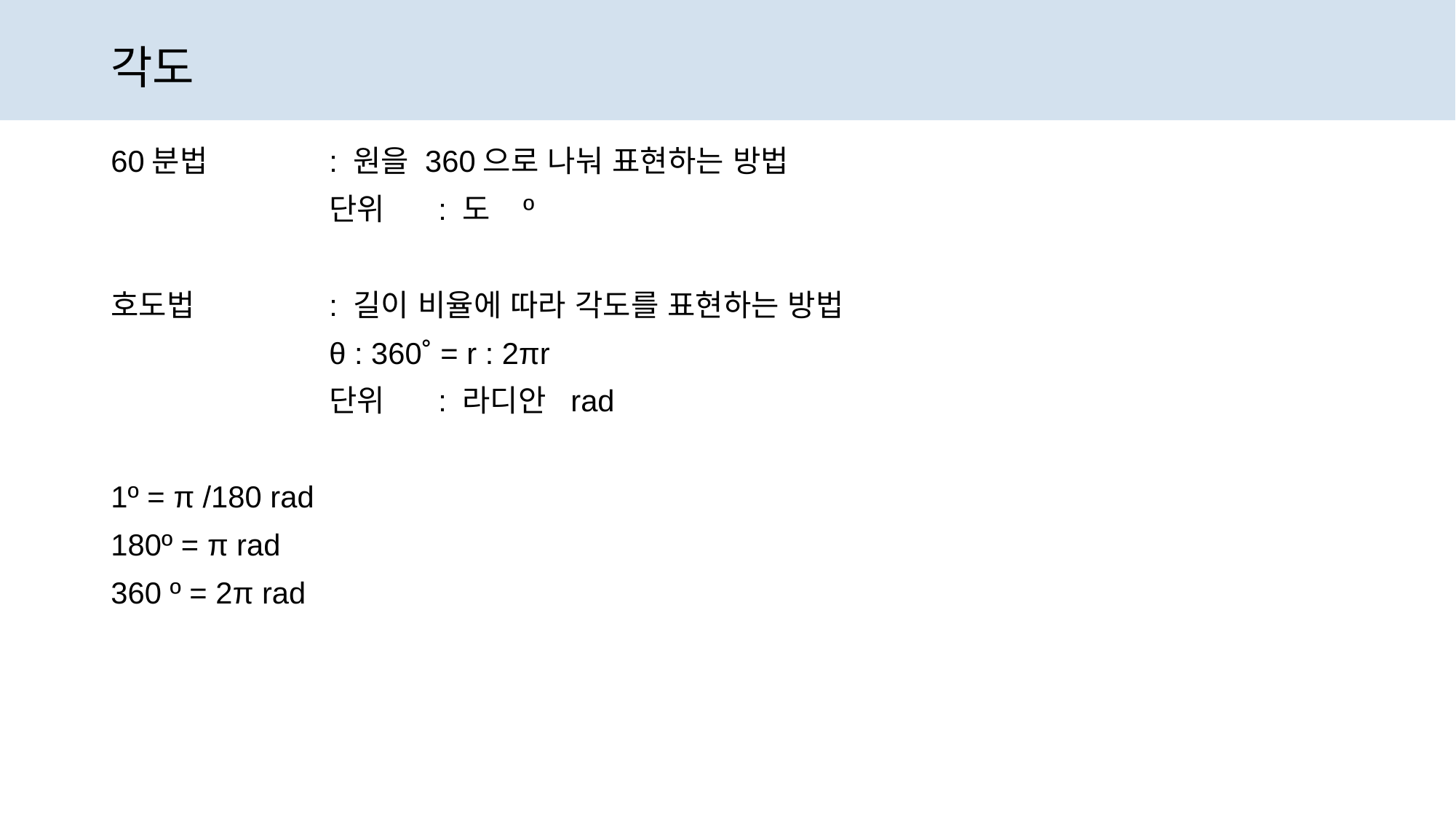

# 각도
60분법		: 원을 360으로 나눠 표현하는 방법
		단위	: 도   º

호도법		: 길이 비율에 따라 각도를 표현하는 방법
		θ : 360˚ = r : 2πr
		단위	: 라디안  rad

1º = π /180 rad
180º = π rad
360 º = 2π rad